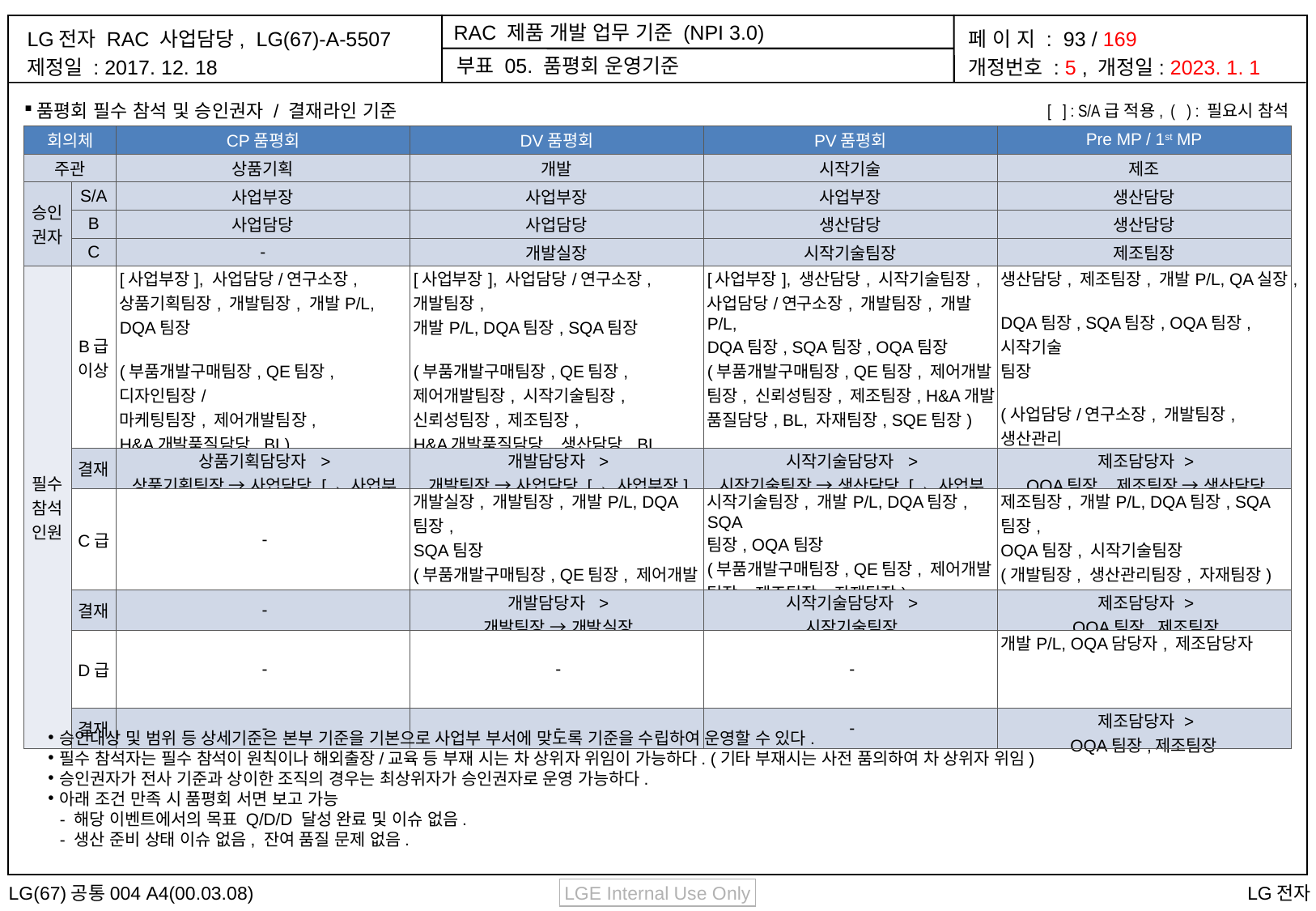

부표 05. 품평회 운영기준
품평회 필수 참석 및 승인권자 / 결재라인 기준
[   ] : S/A급 적용,  (   ) : 필요시 참석
| 회의체 |  | CP품평회 | DV품평회 | PV품평회 | Pre MP / 1st MP |
| --- | --- | --- | --- | --- | --- |
| 주관 |  | 상품기획 | 개발 | 시작기술 | 제조 |
| 승인권자 | S/A | 사업부장 | 사업부장 | 사업부장 | 생산담당 |
|  | B | 사업담당 | 사업담당 | 생산담당 | 생산담당 |
|  | C | - | 개발실장 | 시작기술팀장 | 제조팀장 |
| 필수 참석 인원 | B급 이상 | [사업부장], 사업담당/연구소장, 상품기획팀장, 개발팀장, 개발P/L, DQA팀장 (부품개발구매팀장, QE팀장, 디자인팀장/ 마케팅팀장, 제어개발팀장, H&A개발품질담당, BL) | [사업부장], 사업담당/연구소장, 개발팀장, 개발P/L, DQA팀장, SQA팀장 (부품개발구매팀장, QE팀장, 제어개발팀장, 시작기술팀장, 신뢰성팀장, 제조팀장, H&A개발품질담당, 생산담당, BL, SQE팀장) | [사업부장], 생산담당, 시작기술팀장, 사업담당/연구소장, 개발팀장, 개발P/L, DQA팀장, SQA팀장, OQA팀장 (부품개발구매팀장, QE팀장, 제어개발 팀장, 신뢰성팀장, 제조팀장, H&A개발 품질담당, BL, 자재팀장, SQE팀장) | 생산담당, 제조팀장, 개발P/L, QA실장, DQA팀장, SQA팀장, OQA팀장, 시작기술 팀장 (사업담당/연구소장, 개발팀장, 생산관리 팀장, 자재팀장) |
|  | 결재 | 상품기획담당자 > 상품기획팀장 → 사업담당 [→ 사업부장] | 개발담당자 > 개발팀장 → 사업담당 [→ 사업부장] | 시작기술담당자 > 시작기술팀장 → 생산담당 [→ 사업부장] | 제조담당자 > OQA팀장, 제조팀장 → 생산담당 |
|  | C급 | - | 개발실장, 개발팀장, 개발P/L, DQA팀장, SQA팀장 (부품개발구매팀장, QE팀장, 제어개발 팀장, 시작기술팀장) | 시작기술팀장, 개발P/L, DQA팀장, SQA 팀장, OQA팀장 (부품개발구매팀장, QE팀장, 제어개발 팀장, 제조팀장, 자재팀장) | 제조팀장, 개발P/L, DQA팀장, SQA팀장, OQA팀장, 시작기술팀장 (개발팀장, 생산관리팀장, 자재팀장) |
|  | 결재 | - | 개발담당자 > 개발팀장 → 개발실장 | 시작기술담당자 > 시작기술팀장 | 제조담당자 > OQA팀장,제조팀장 |
|  | D급 | - | - | - | 개발P/L, OQA담당자, 제조담당자 |
|  | 결재 | - | - | - | 제조담당자 > OQA팀장,제조팀장 |
승인대상 및 범위 등 상세기준은 본부 기준을 기본으로 사업부 부서에 맞도록 기준을 수립하여 운영할 수 있다.
필수 참석자는 필수 참석이 원칙이나 해외출장/교육 등 부재 시는 차 상위자 위임이 가능하다. (기타 부재시는 사전 품의하여 차 상위자 위임)
승인권자가 전사 기준과 상이한 조직의 경우는 최상위자가 승인권자로 운영 가능하다.
아래 조건 만족 시 품평회 서면 보고 가능
- 해당 이벤트에서의 목표 Q/D/D 달성 완료 및 이슈 없음.
- 생산 준비 상태 이슈 없음, 잔여 품질 문제 없음.